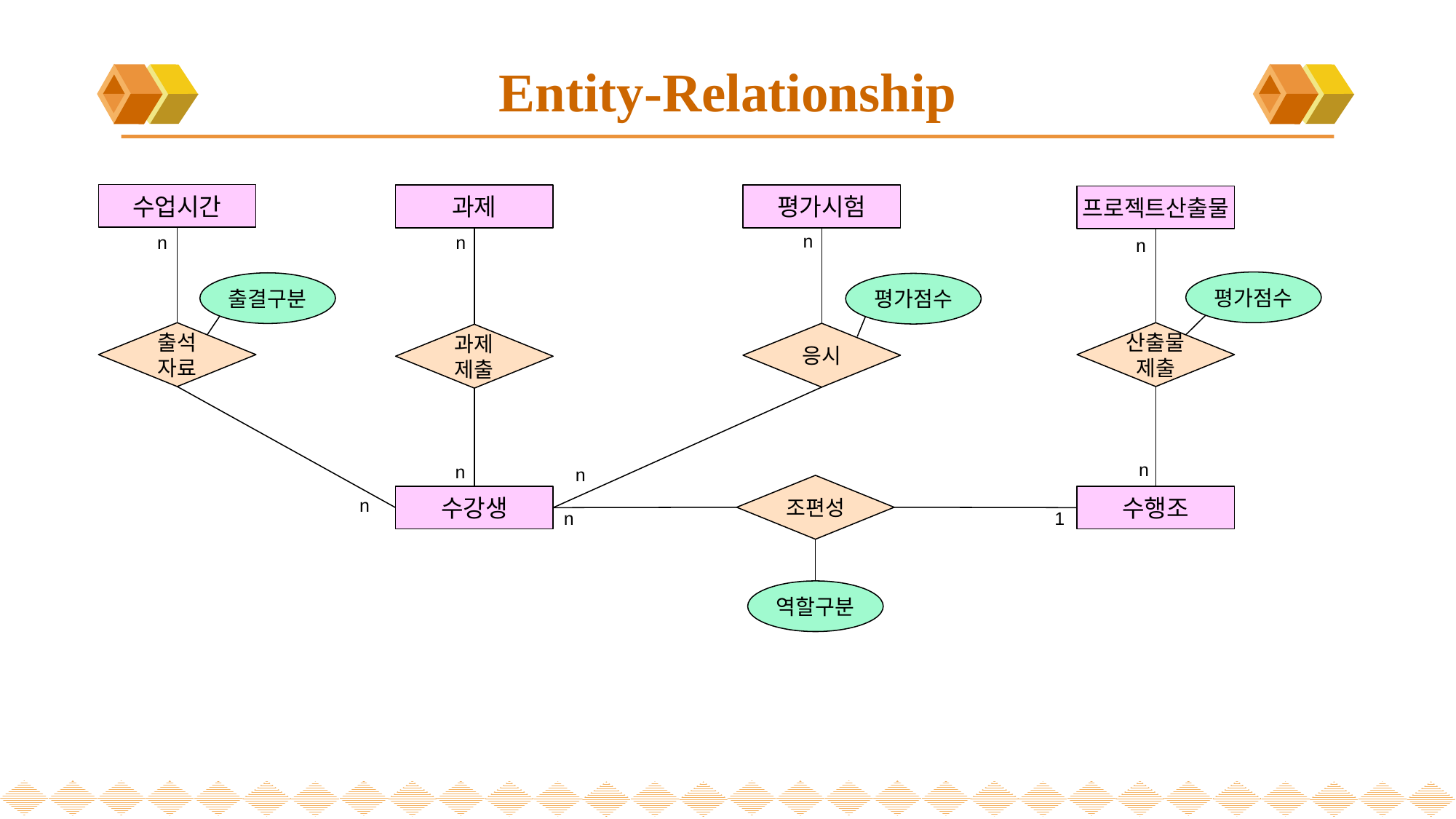

# Entity-Relationship
수업시간
과제
평가시험
프로젝트산출물
n
n
n
n
평가점수
출결구분
평가점수
출석
자료
산출물
제출
응시
과제
제출
n
n
n
조편성
수강생
수행조
n
n
1
역할구분